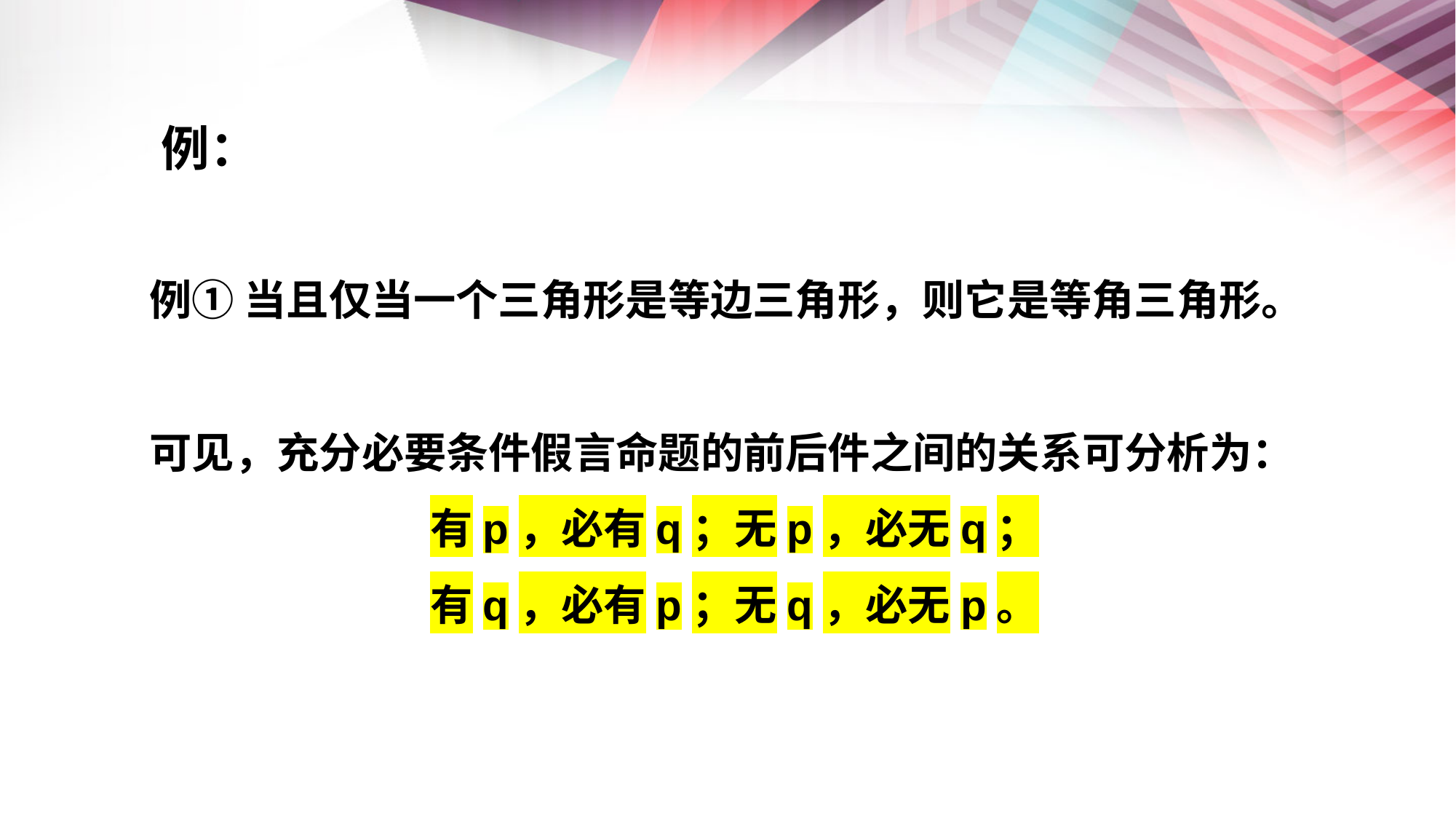

例：
例① 当且仅当一个三角形是等边三角形，则它是等角三角形。

可见，充分必要条件假言命题的前后件之间的关系可分析为：
有p，必有q；无p，必无q；
有q，必有p；无q，必无p。